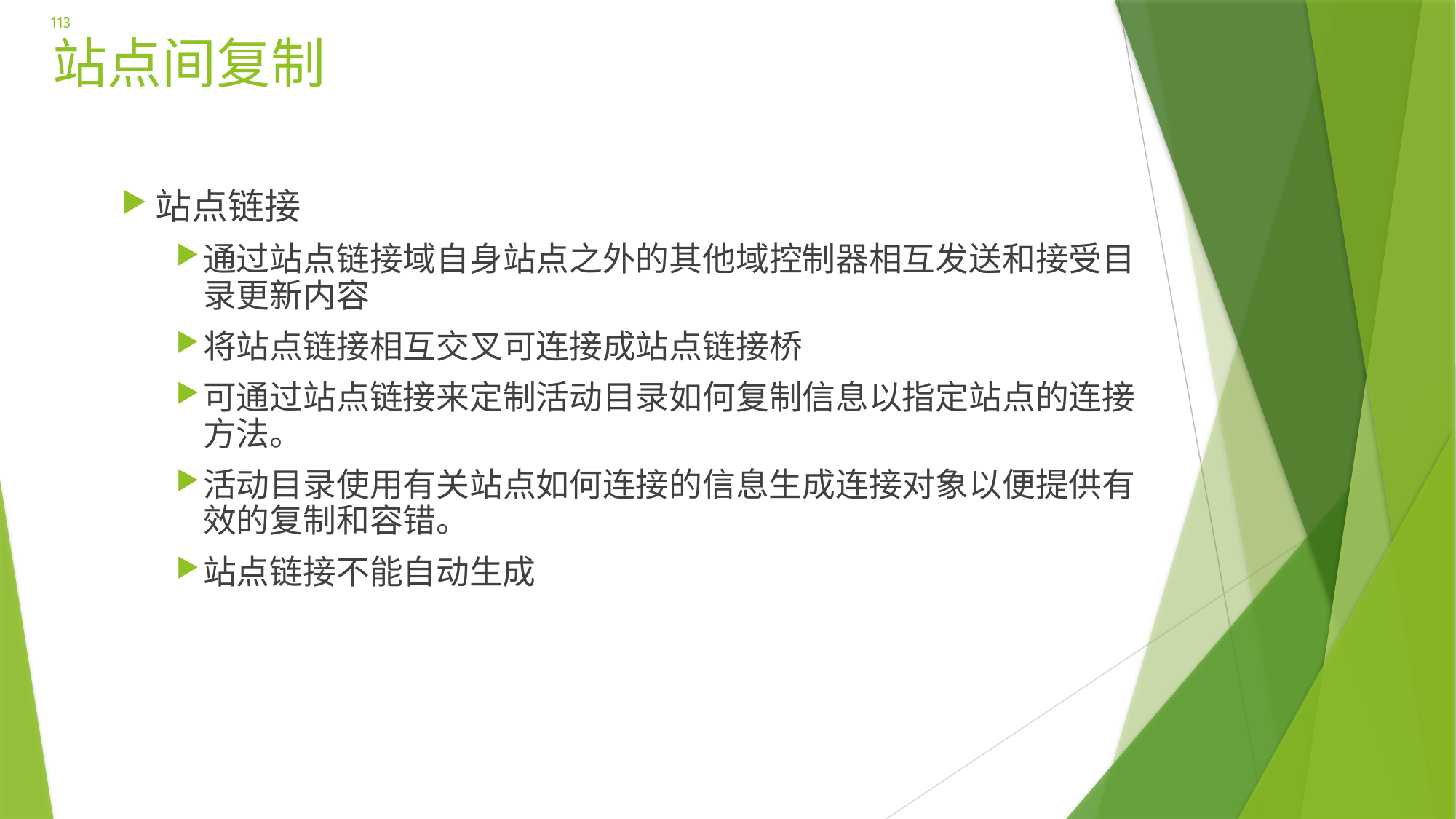

113
# 站点间复制
站点链接
通过站点链接域自身站点之外的其他域控制器相互发送和接受目录更新内容
将站点链接相互交叉可连接成站点链接桥
可通过站点链接来定制活动目录如何复制信息以指定站点的连接方法。
活动目录使用有关站点如何连接的信息生成连接对象以便提供有效的复制和容错。
站点链接不能自动生成